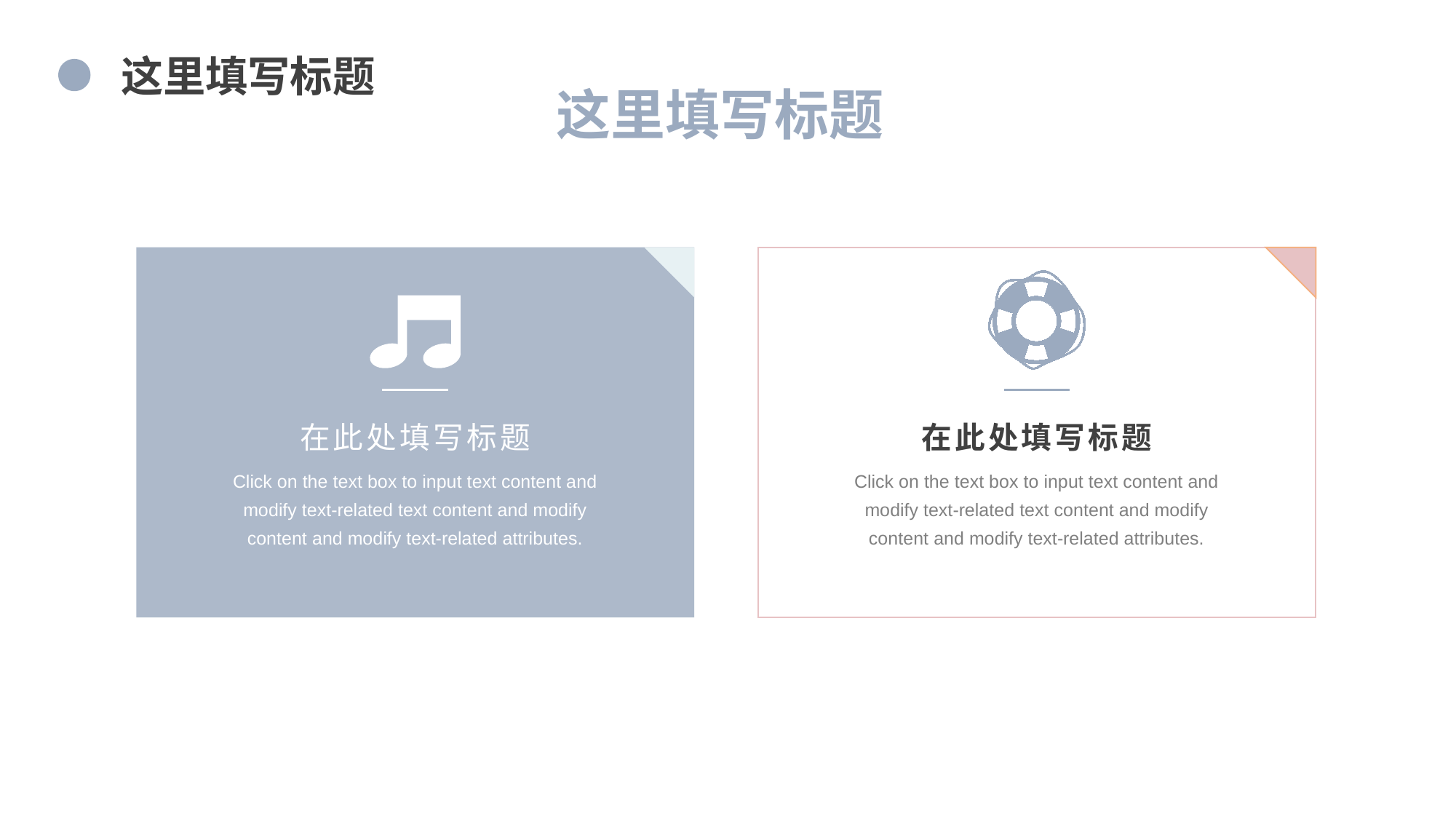

这里填写标题

在此处填写标题
在此处填写标题
Click on the text box to input text content and modify text-related text content and modify content and modify text-related attributes.
Click on the text box to input text content and modify text-related text content and modify content and modify text-related attributes.